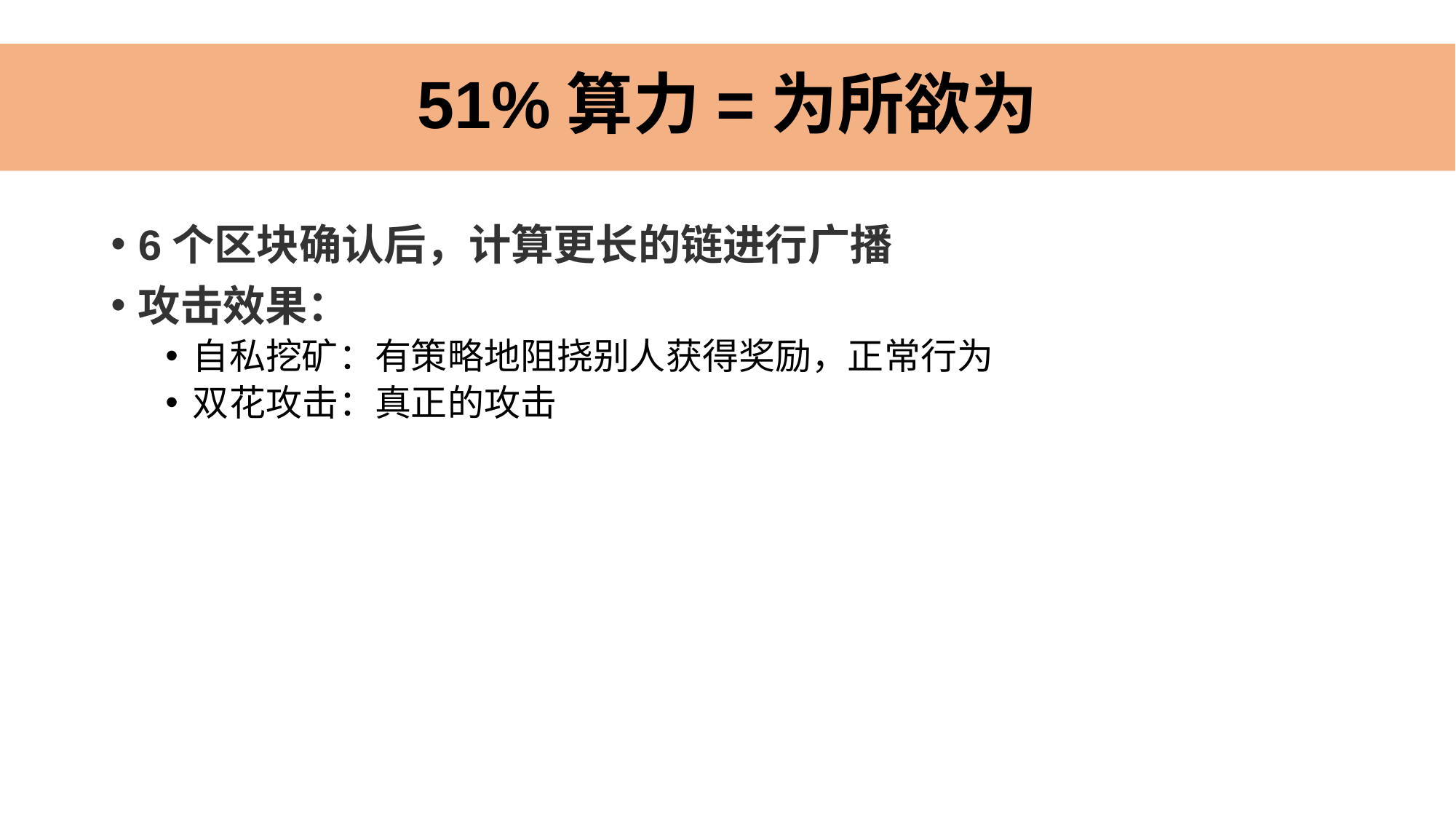

# 51%算力=为所欲为
6个区块确认后，计算更长的链进行广播
攻击效果：
自私挖矿：有策略地阻挠别人获得奖励，正常行为
双花攻击：真正的攻击